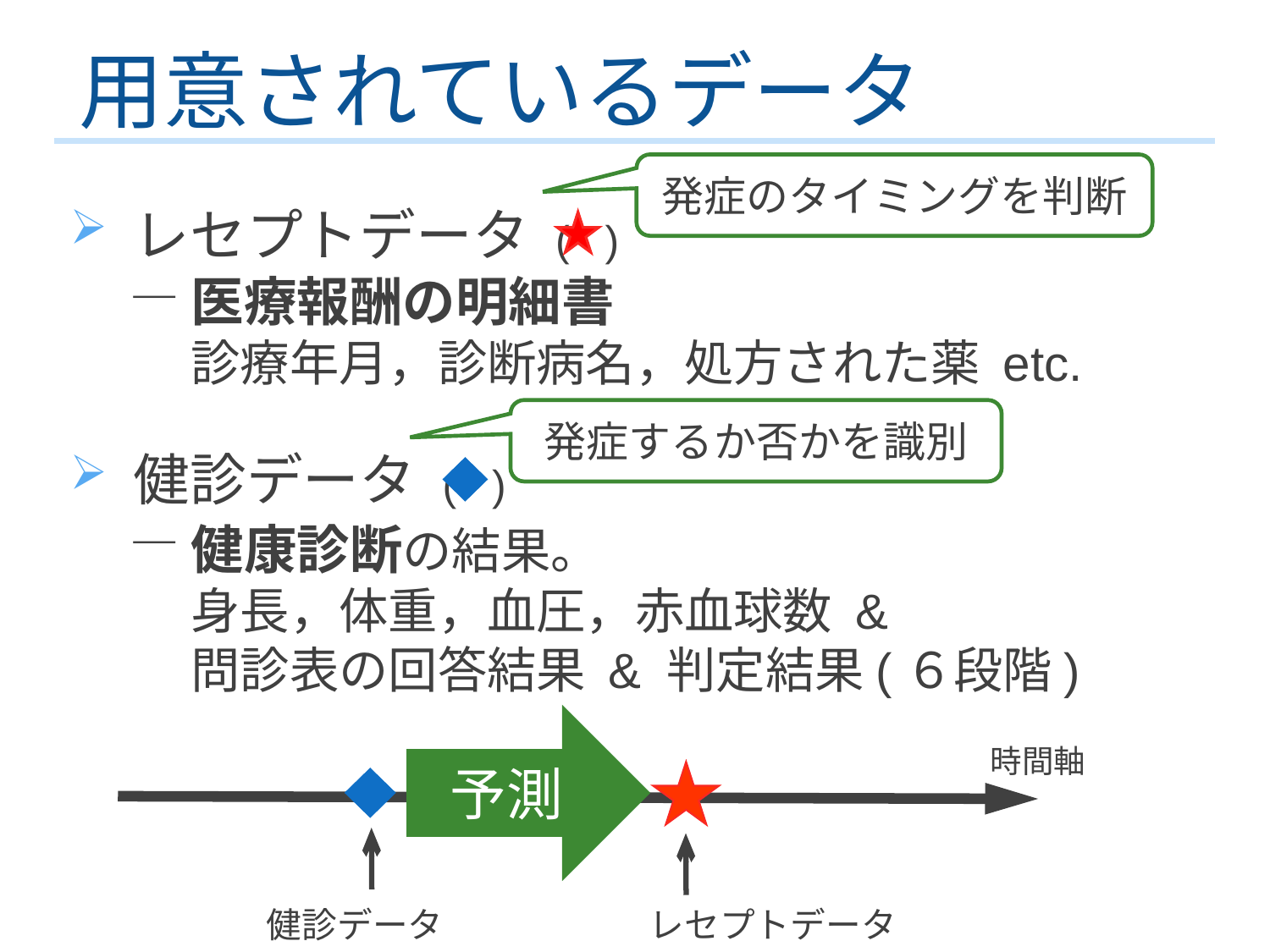

用意されているデータ
発症のタイミングを判断
レセプトデータ (   )
　 ―

健診データ (   )
　 ―

医療報酬の明細書
診療年月，診断病名，処方された薬 etc.
発症するか否かを識別

健康診断の結果。
身長，体重，血圧，赤血球数 &
問診表の回答結果 & 判定結果(６段階)
予測
時間軸

健診データ
レセプトデータ